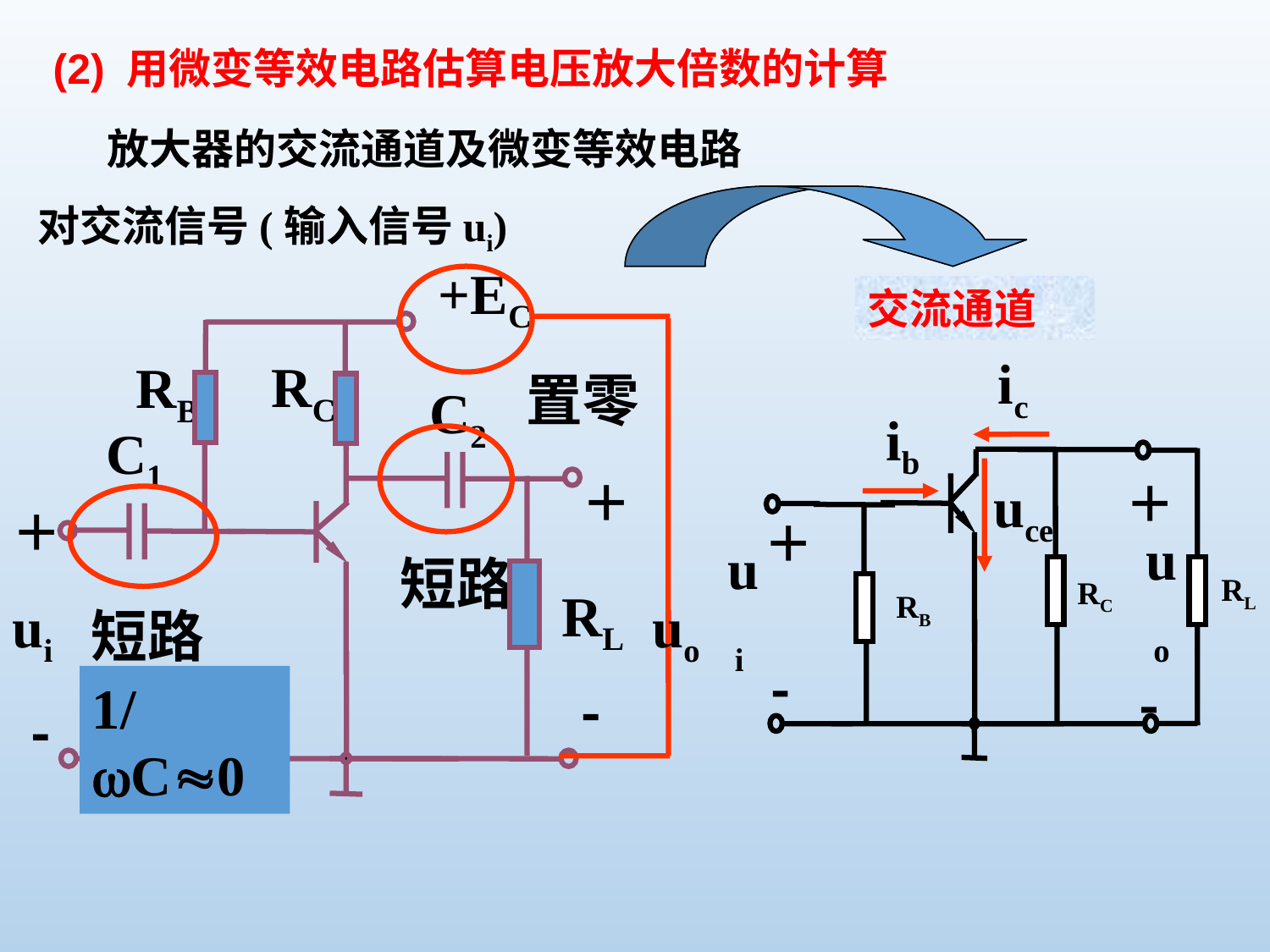

(2) 用微变等效电路估算电压放大倍数的计算
放大器的交流通道及微变等效电路

对交流信号(输入信号ui)
+EC

RC

C2

C1

RB

置零
交流通道

ic
ib

uce

＋

＋
uo
ui

RL
RC

RB

−
−

短路
＋

RL

短路
＋

uo

ui
1/ωC≈0
−
−